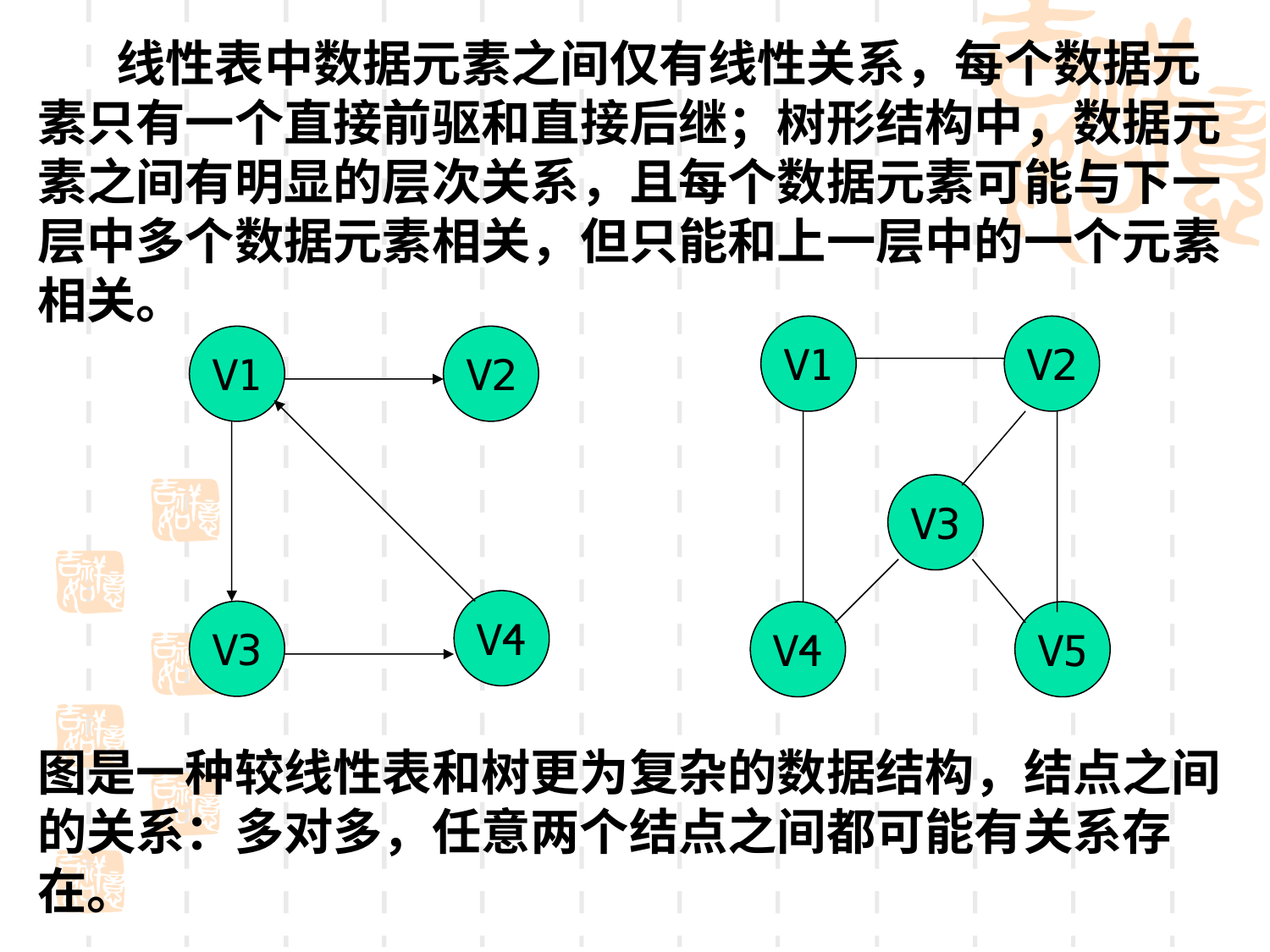

线性表中数据元素之间仅有线性关系，每个数据元素只有一个直接前驱和直接后继；树形结构中，数据元素之间有明显的层次关系，且每个数据元素可能与下一层中多个数据元素相关，但只能和上一层中的一个元素相关。
V1
V2

V3

V4
V5
V1
V2

V4
V3

图是一种较线性表和树更为复杂的数据结构，结点之间的关系：多对多，任意两个结点之间都可能有关系存在。